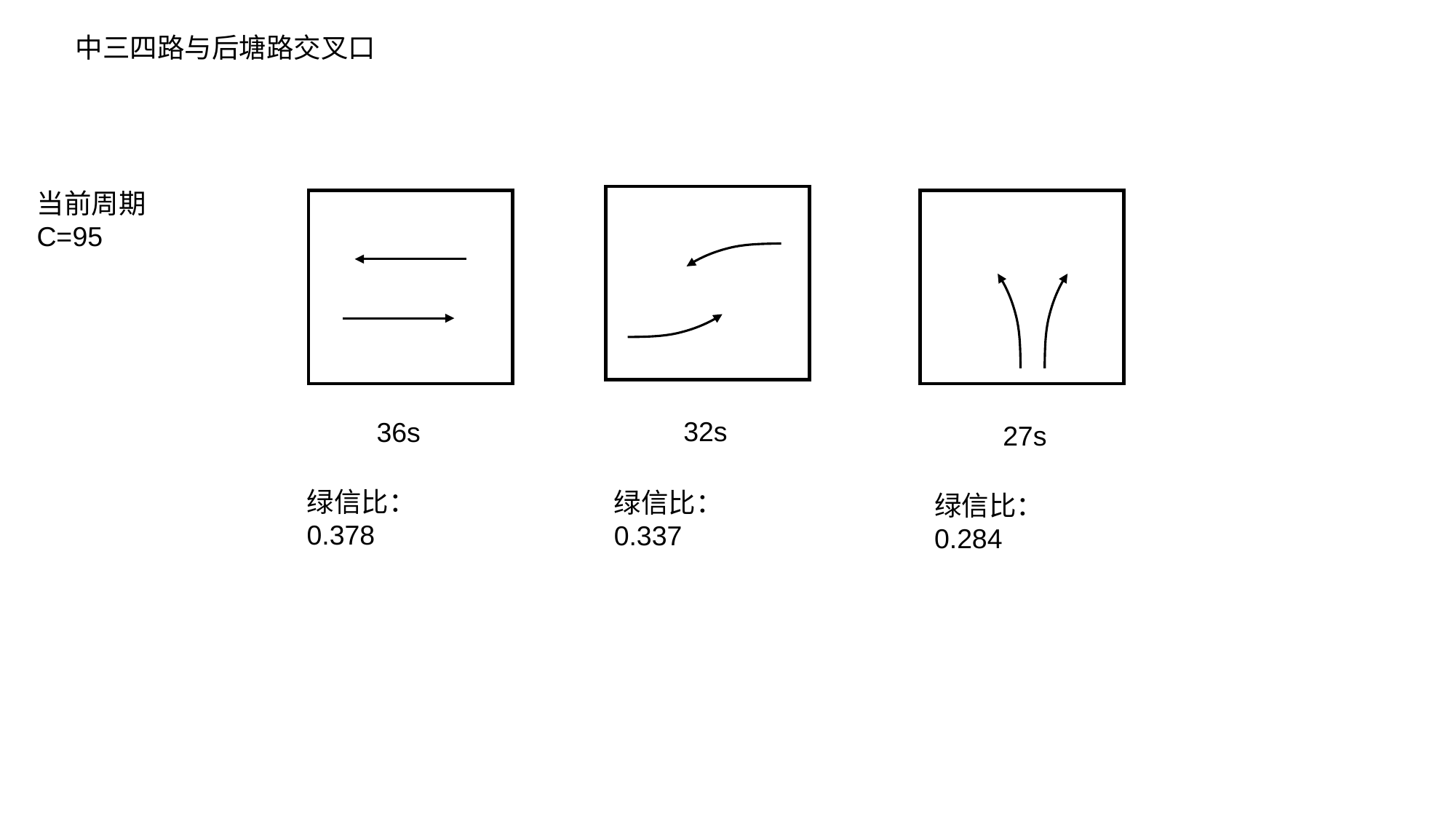

中三四路与后塘路交叉口
当前周期
C=95

32s
36s
27s
绿信比：0.378
绿信比：0.337
绿信比：0.284